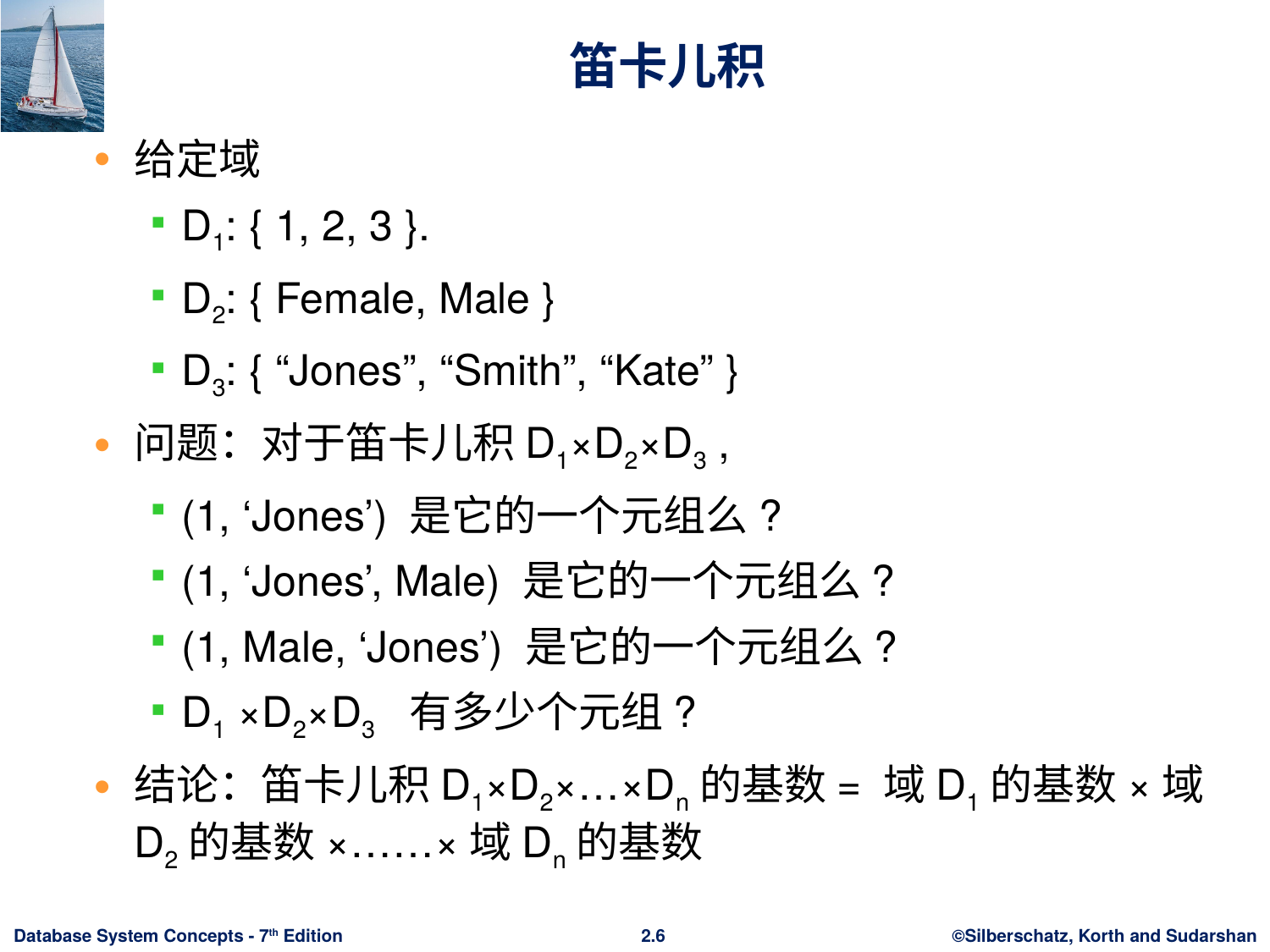

# 笛卡儿积
给定域
D1: { 1, 2, 3 }.
D2: { Female, Male }
D3: { “Jones”, “Smith”, “Kate” }
问题：对于笛卡儿积D1×D2×D3 ,
(1, ‘Jones’) 是它的一个元组么?
(1, ‘Jones’, Male) 是它的一个元组么?
(1, Male, ‘Jones’) 是它的一个元组么?
D1 ×D2×D3  有多少个元组?
结论：笛卡儿积D1×D2×…×Dn的基数= 域D1的基数×域D2的基数×……×域Dn的基数